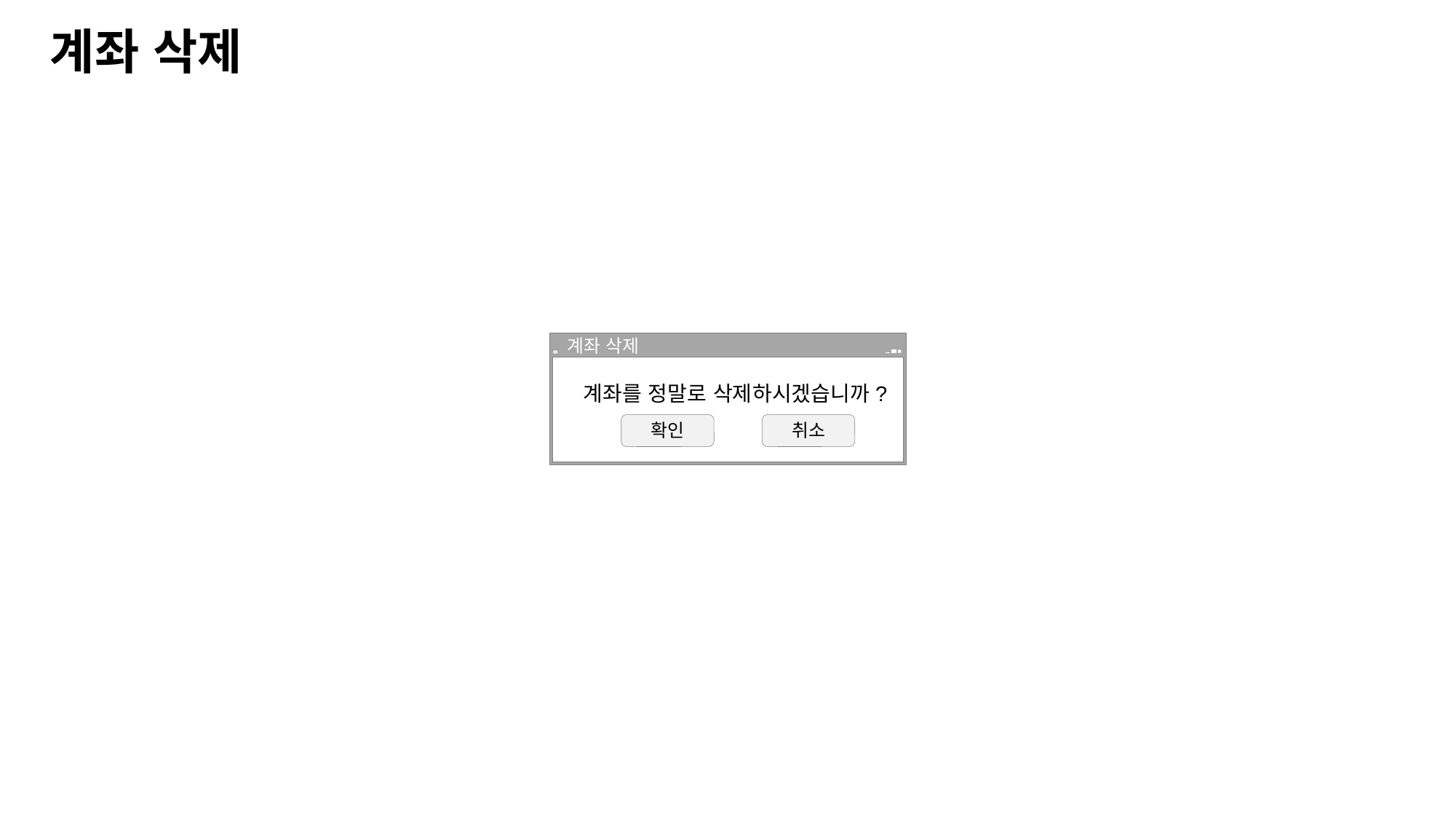

계좌 삭제
계좌 삭제

계좌를 정말로 삭제하시겠습니까?
확인
취소